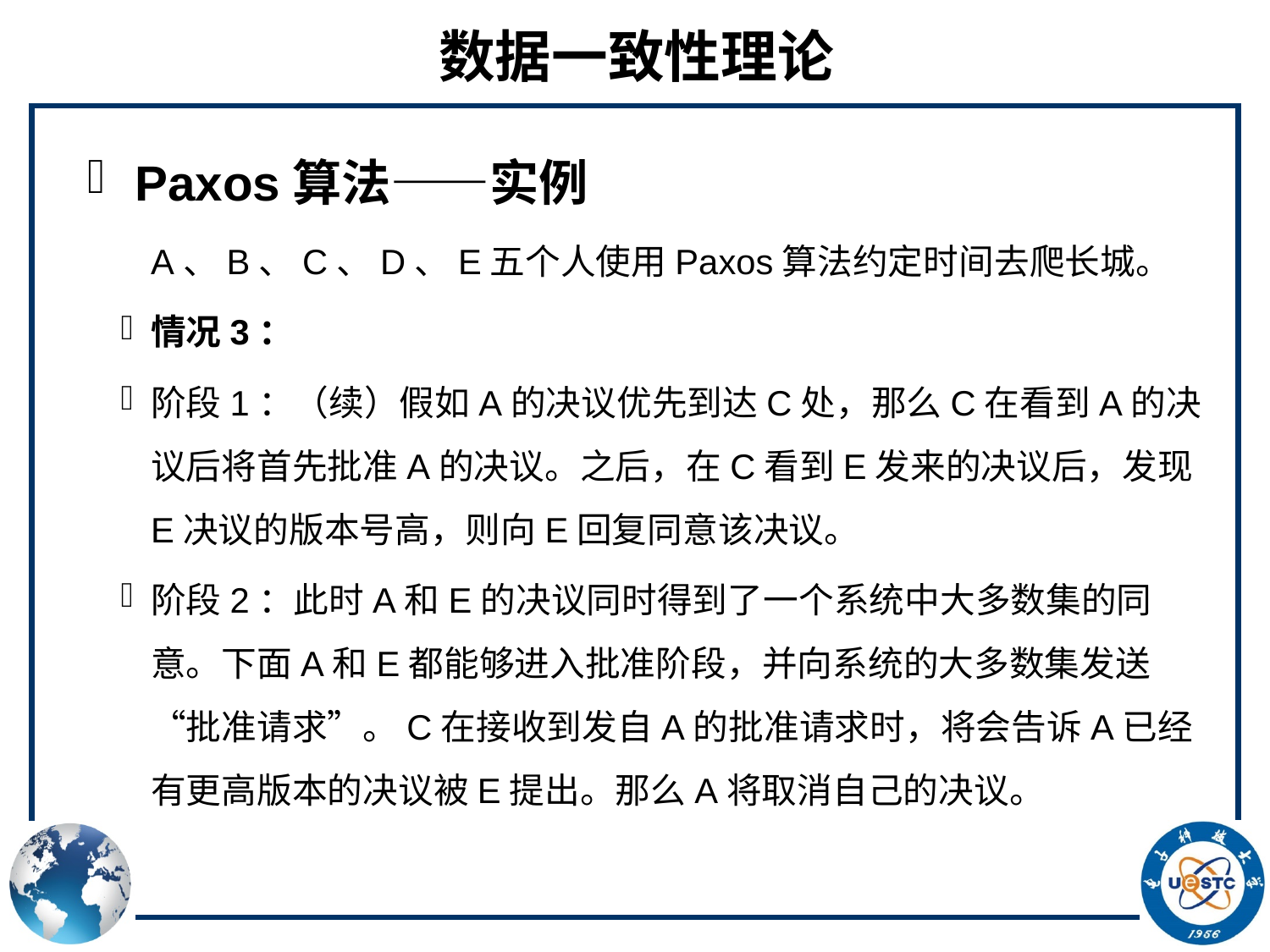

# 数据一致性理论
Paxos算法——实例
A、B、C、D、E五个人使用Paxos算法约定时间去爬长城。
情况3：
阶段1：（续）假如A的决议优先到达C处，那么C在看到A的决议后将首先批准A的决议。之后，在C看到E发来的决议后，发现E决议的版本号高，则向E回复同意该决议。
阶段2：此时A和E的决议同时得到了一个系统中大多数集的同意。下面A和E都能够进入批准阶段，并向系统的大多数集发送“批准请求”。C在接收到发自A的批准请求时，将会告诉A已经有更高版本的决议被E提出。那么A将取消自己的决议。